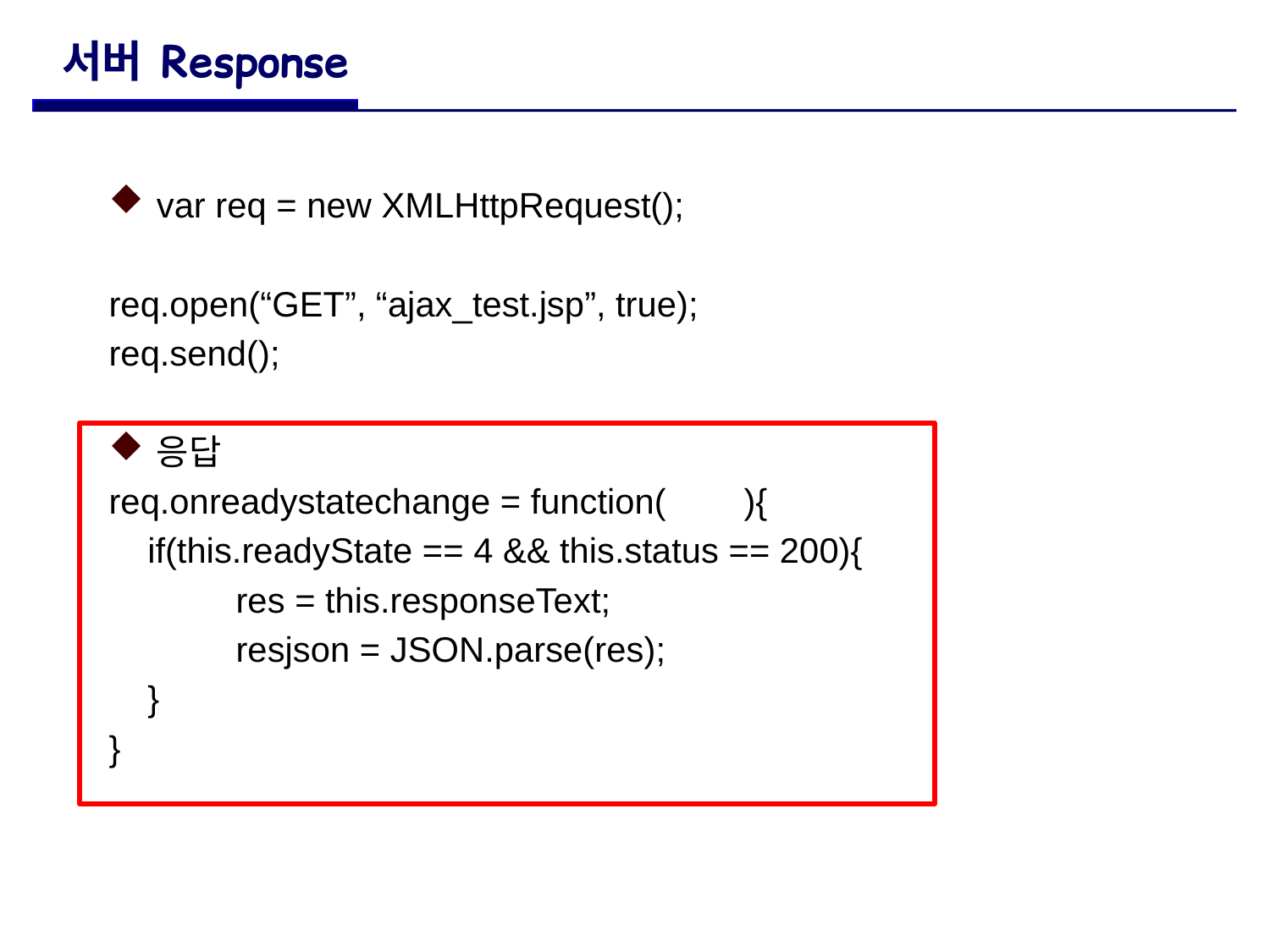

# 서버 Response
var req = new XMLHttpRequest();

req.open(“GET”, “ajax_test.jsp”, true);
req.send();

응답
req.onreadystatechange = function(	){
    if(this.readyState == 4 && this.status == 200){
	res = this.responseText;
	resjson = JSON.parse(res);
    }
}